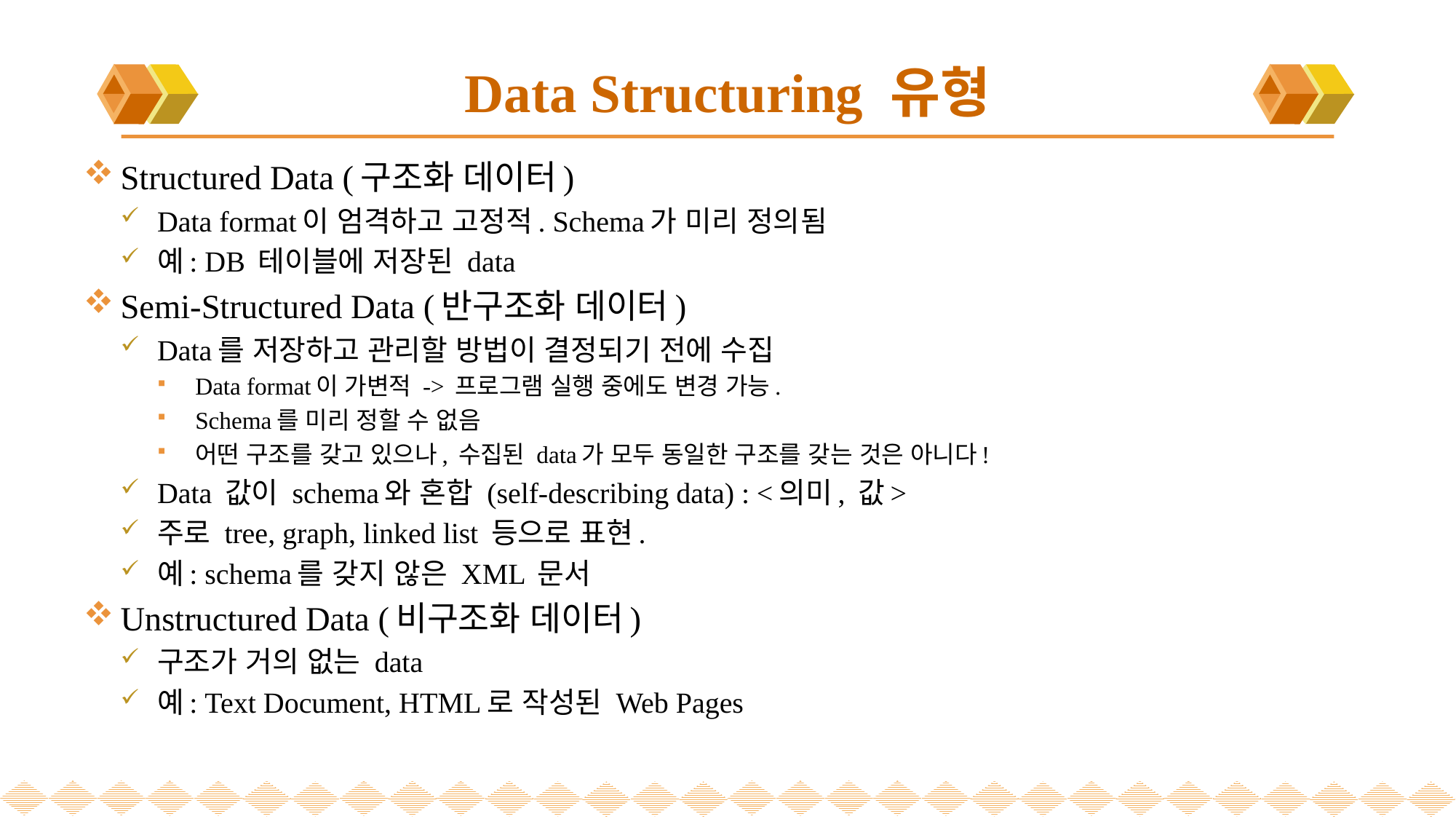

# Data Structuring 유형
Structured Data (구조화 데이터)
Data format이 엄격하고 고정적. Schema가 미리 정의됨
예: DB 테이블에 저장된 data
Semi-Structured Data (반구조화 데이터)
Data를 저장하고 관리할 방법이 결정되기 전에 수집
Data format이 가변적 -> 프로그램 실행 중에도 변경 가능.
Schema를 미리 정할 수 없음
어떤 구조를 갖고 있으나, 수집된 data가 모두 동일한 구조를 갖는 것은 아니다!
Data 값이 schema와 혼합 (self-describing data) : <의미, 값>
주로 tree, graph, linked list 등으로 표현.
예: schema를 갖지 않은 XML 문서
Unstructured Data (비구조화 데이터)
구조가 거의 없는 data
예: Text Document, HTML로 작성된 Web Pages